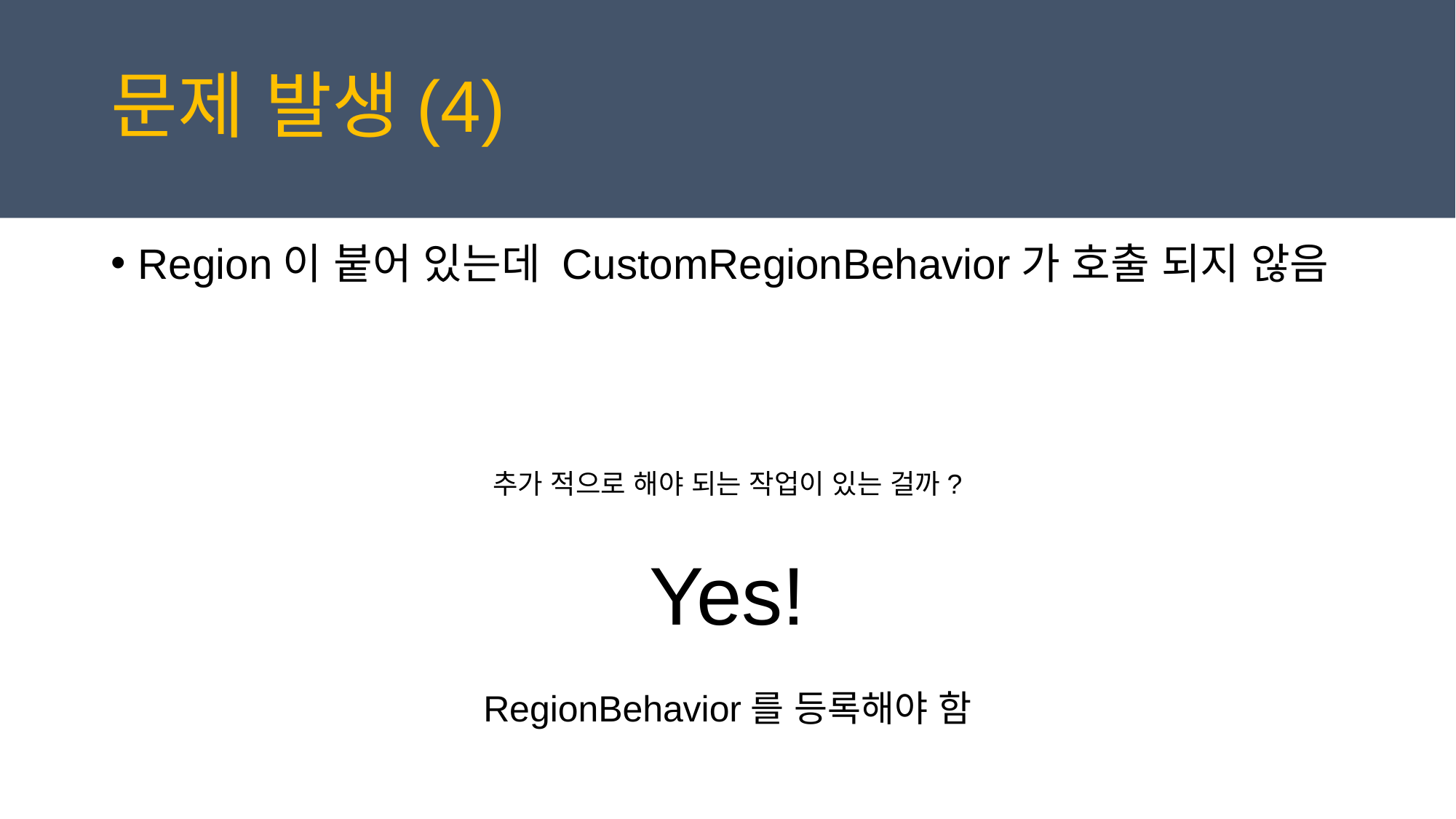

문제 발생(4)
Region이 붙어 있는데 CustomRegionBehavior가 호출 되지 않음
추가 적으로 해야 되는 작업이 있는 걸까?

Yes!

RegionBehavior를 등록해야 함